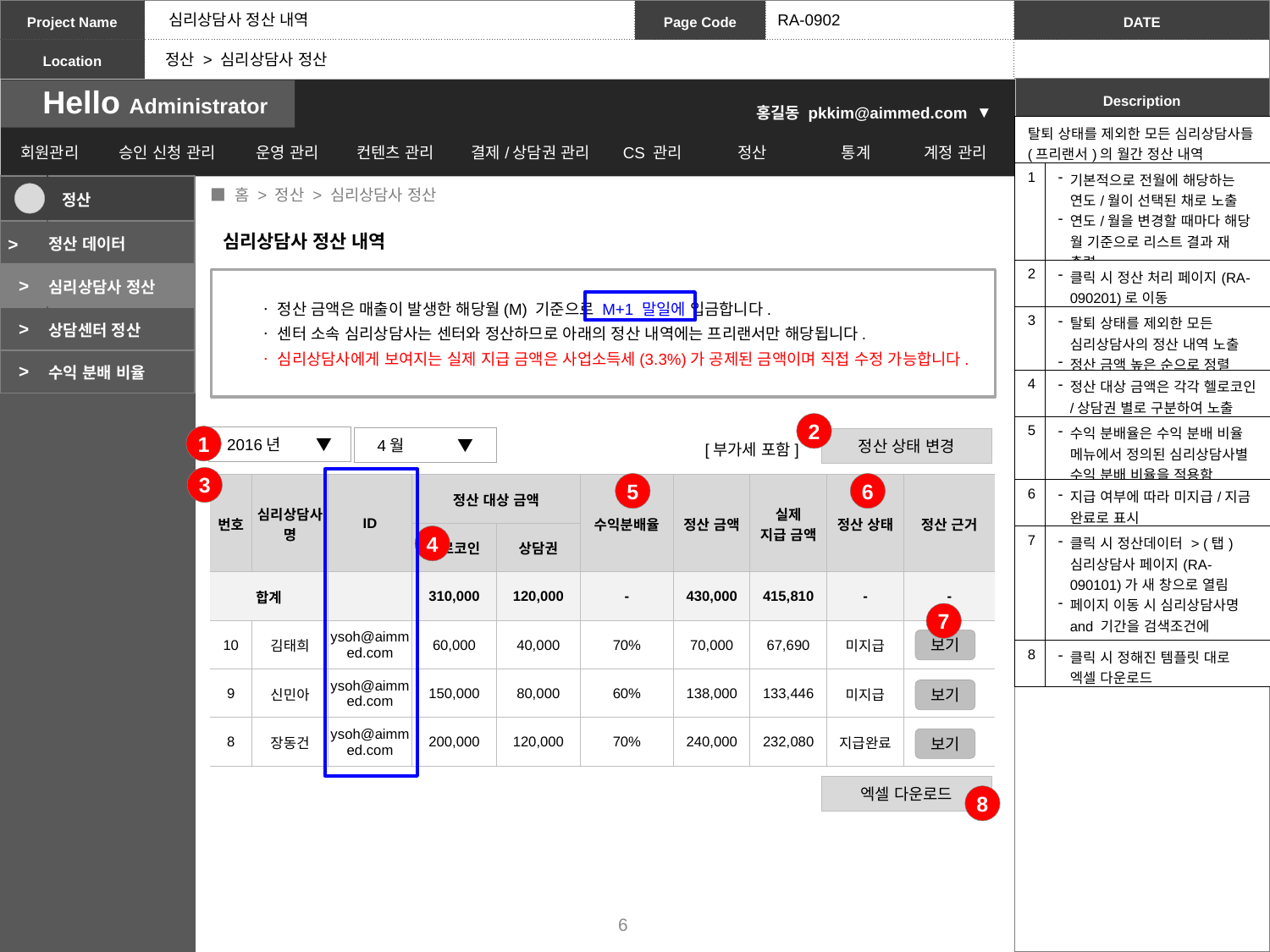

심리상담사 정산 내역
RA-0902
정산 > 심리상담사 정산
| 탈퇴 상태를 제외한 모든 심리상담사들(프리랜서)의 월간 정산 내역 |  |
| --- | --- |
| 1 | 기본적으로 전월에 해당하는 연도/월이 선택된 채로 노출 연도/월을 변경할 때마다 해당 월 기준으로 리스트 결과 재 출력 |
| 2 | 클릭 시 정산 처리 페이지(RA-090201)로 이동 |
| 3 | 탈퇴 상태를 제외한 모든 심리상담사의 정산 내역 노출 정산 금액 높은 순으로 정렬 |
| 4 | 정산 대상 금액은 각각 헬로코인/상담권 별로 구분하여 노출 |
| 5 | 수익 분배율은 수익 분배 비율 메뉴에서 정의된 심리상담사별 수익 분배 비율을 적용함 |
| 6 | 지급 여부에 따라 미지급/지금 완료로 표시 |
| 7 | 클릭 시 정산데이터 > (탭)심리상담사 페이지(RA-090101)가 새 창으로 열림 페이지 이동 시 심리상담사명 and 기간을 검색조건에 적용하여 열림 |
| 8 | 클릭 시 정해진 템플릿 대로 엑셀 다운로드 |
   ■ 홈 > 정산 > 심리상담사 정산

|  | 정산 |
| --- | --- |
| > | 정산 데이터 |
| > | 심리상담사 정산 |
| > | 상담센터 정산 |
| > | 수익 분배 비율 |

심리상담사 정산 내역

ㆍ 정산 금액은 매출이 발생한 해당월(M) 기준으로 M+1 말일에 입금합니다.
ㆍ 센터 소속 심리상담사는 센터와 정산하므로 아래의 정산 내역에는 프리랜서만 해당됩니다.
ㆍ 심리상담사에게 보여지는 실제 지급 금액은 사업소득세(3.3%)가 공제된 금액이며 직접 수정 가능합니다.

2
1
2016년        ▼
2016년        ▼
4월            ▼
4월            ▼
정산 상태 변경
[부가세 포함]
3

5
6
| 번호 | 심리상담사명 | ID | 정산 대상 금액 |  | 수익분배율 | 정산 금액 | 실제 지급 금액 | 정산 상태 | 정산 근거 |
| --- | --- | --- | --- | --- | --- | --- | --- | --- | --- |
|  |  |  | 헬로코인 | 상담권 |  |  |  |  |  |
| 합계 |  |  | 310,000 | 120,000 | - | 430,000 | 415,810 | - | - |
| 10 | 김태희 | ysoh@aimmed.com | 60,000 | 40,000 | 70% | 70,000 | 67,690 | 미지급 |  |
| 9 | 신민아 | ysoh@aimmed.com | 150,000 | 80,000 | 60% | 138,000 | 133,446 | 미지급 |  |
| 8 | 장동건 | ysoh@aimmed.com | 200,000 | 120,000 | 70% | 240,000 | 232,080 | 지급완료 |  |
4
7
보기
보기
보기
엑셀 다운로드
8
6